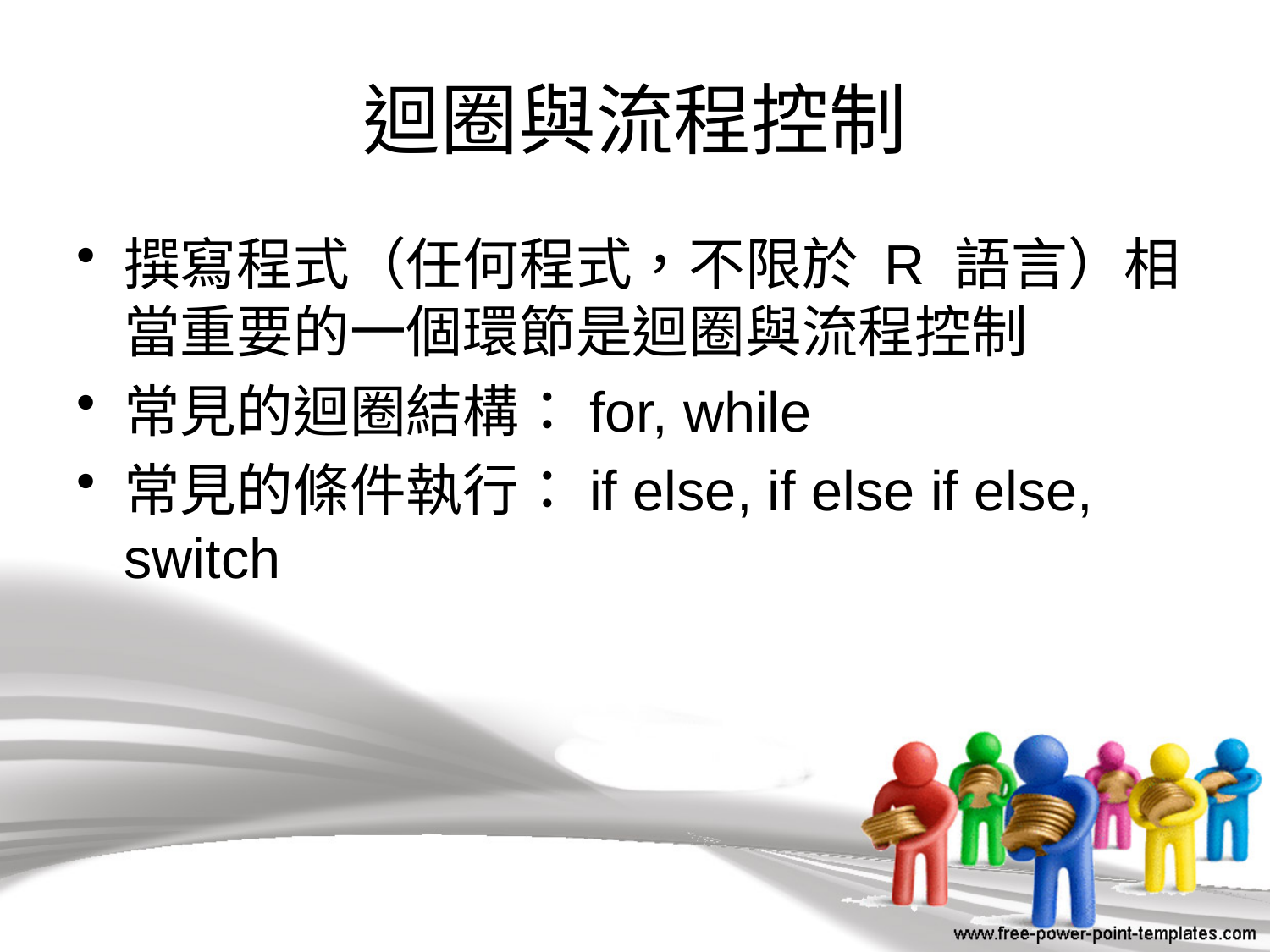

# 迴圈與流程控制
撰寫程式（任何程式，不限於 R 語言）相當重要的一個環節是迴圈與流程控制
常見的迴圈結構：for, while
常見的條件執行：if else, if else if else, switch